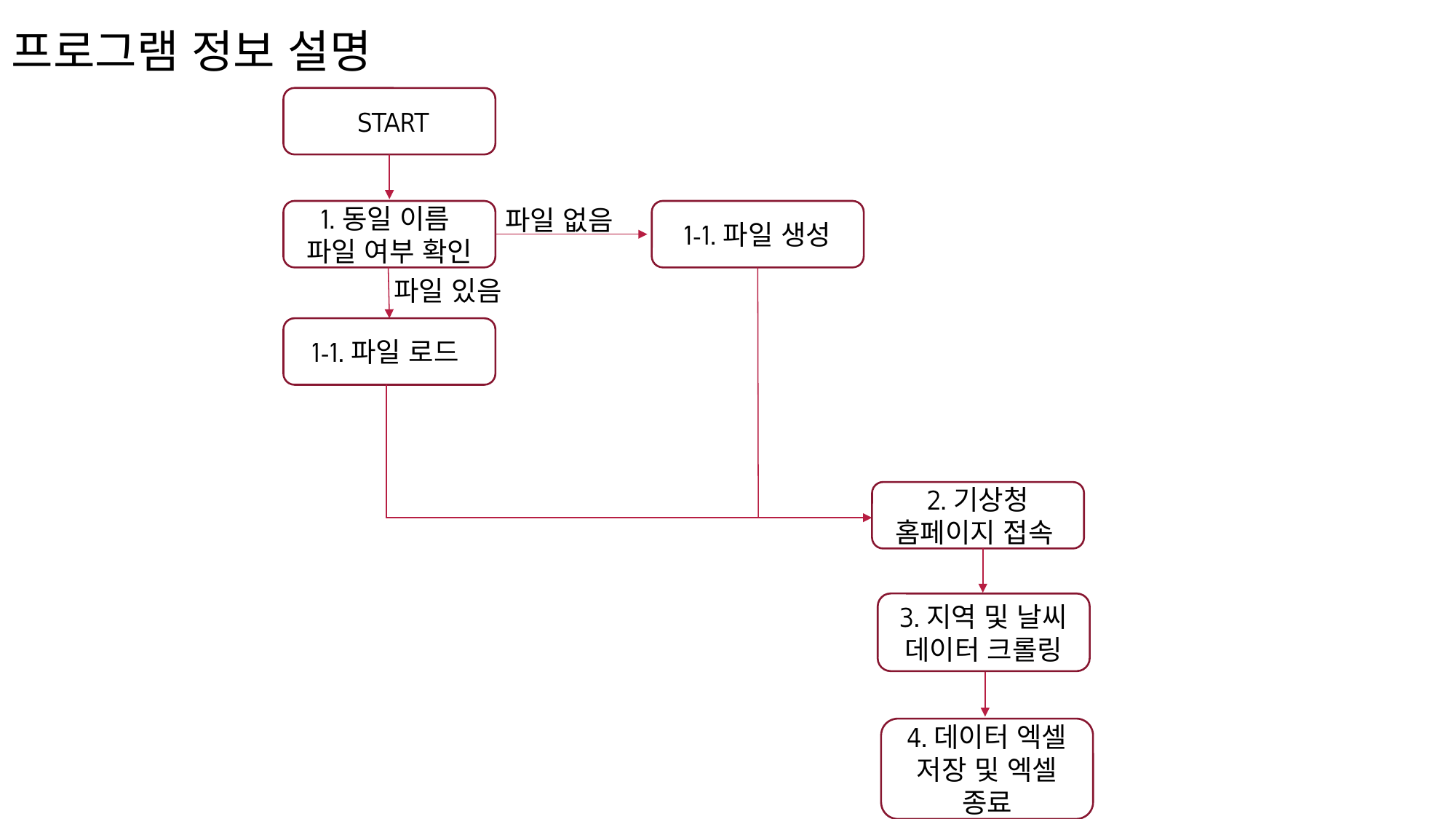

프로그램 정보 설명
 START
파일 없음
1.동일 이름  파일 여부 확인
1-1.파일 생성
파일 있음
1-1.파일 로드
2.기상청 홈페이지 접속
3.지역 및 날씨 데이터 크롤링
4.데이터 엑셀 저장 및 엑셀 종료